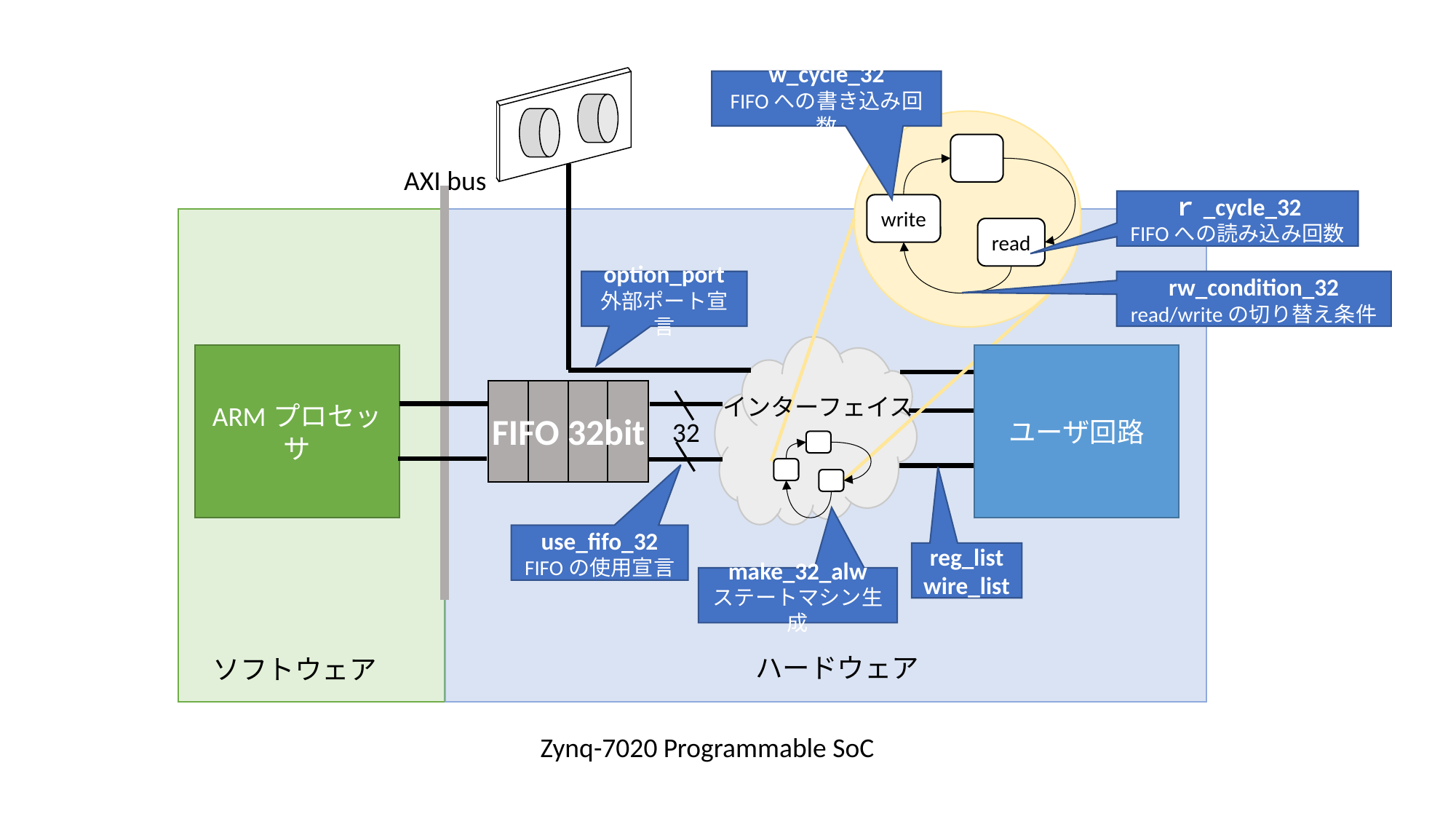

w_cycle_32
FIFOへの書き込み回数

write
read
AXI bus
ｒ_cycle_32
FIFOへの読み込み回数

option_port
外部ポート宣言
rw_condition_32
read/writeの切り替え条件

ARMプロセッサ
ユーザ回路

インターフェイス
FIFO 32bit
32

use_fifo_32
FIFOの使用宣言
reg_listwire_list
make_32_alw
ステートマシン生成
ハードウェア
ソフトウェア
Zynq-7020 Programmable SoC